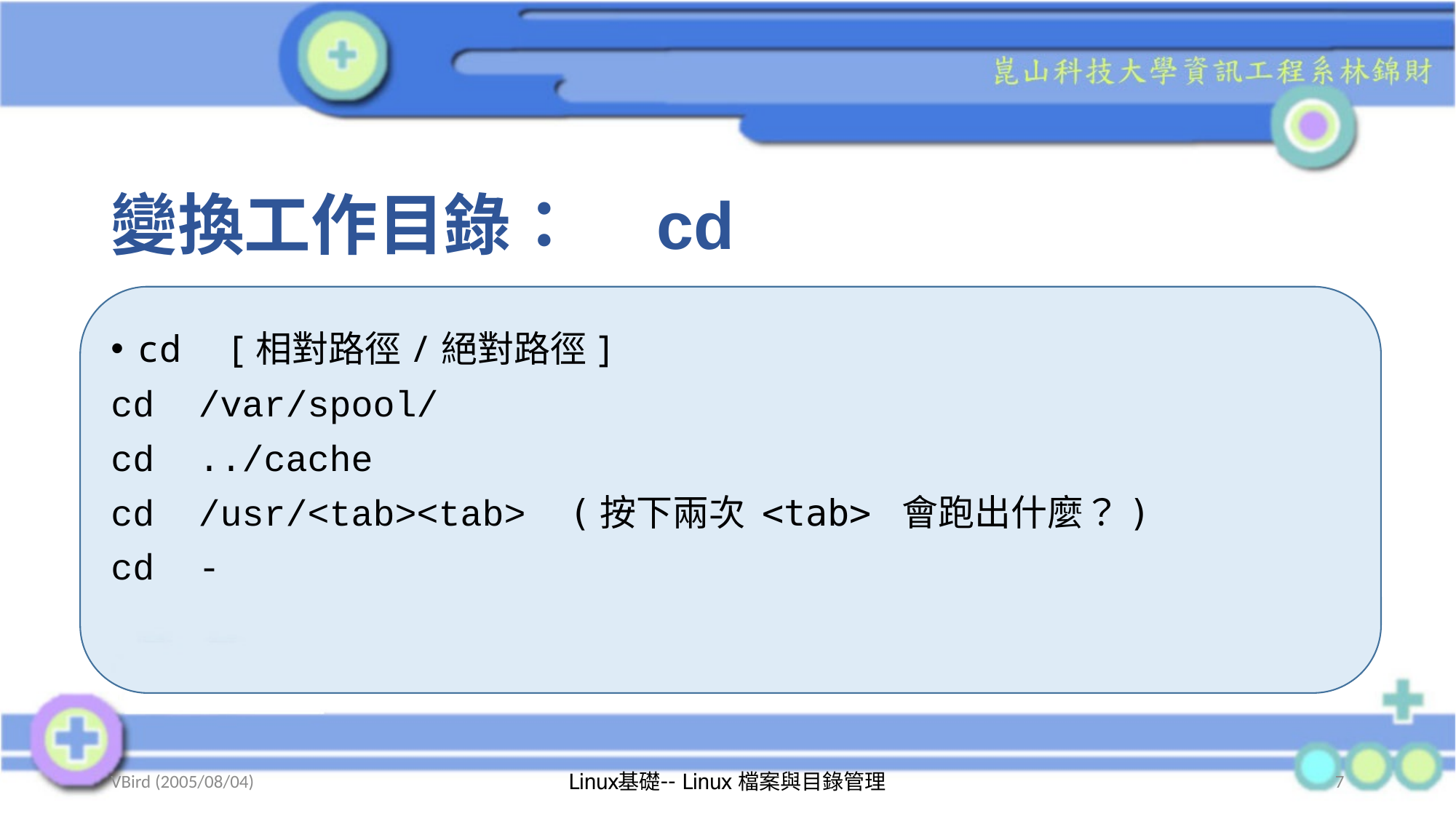

# 變換工作目錄：	cd

cd  [相對路徑/絕對路徑]
cd  /var/spool/
cd  ../cache
cd  /usr/<tab><tab>  (按下兩次 <tab> 會跑出什麼？)
cd  -
VBird (2005/08/04)
Linux基礎-- Linux 檔案與目錄管理
7